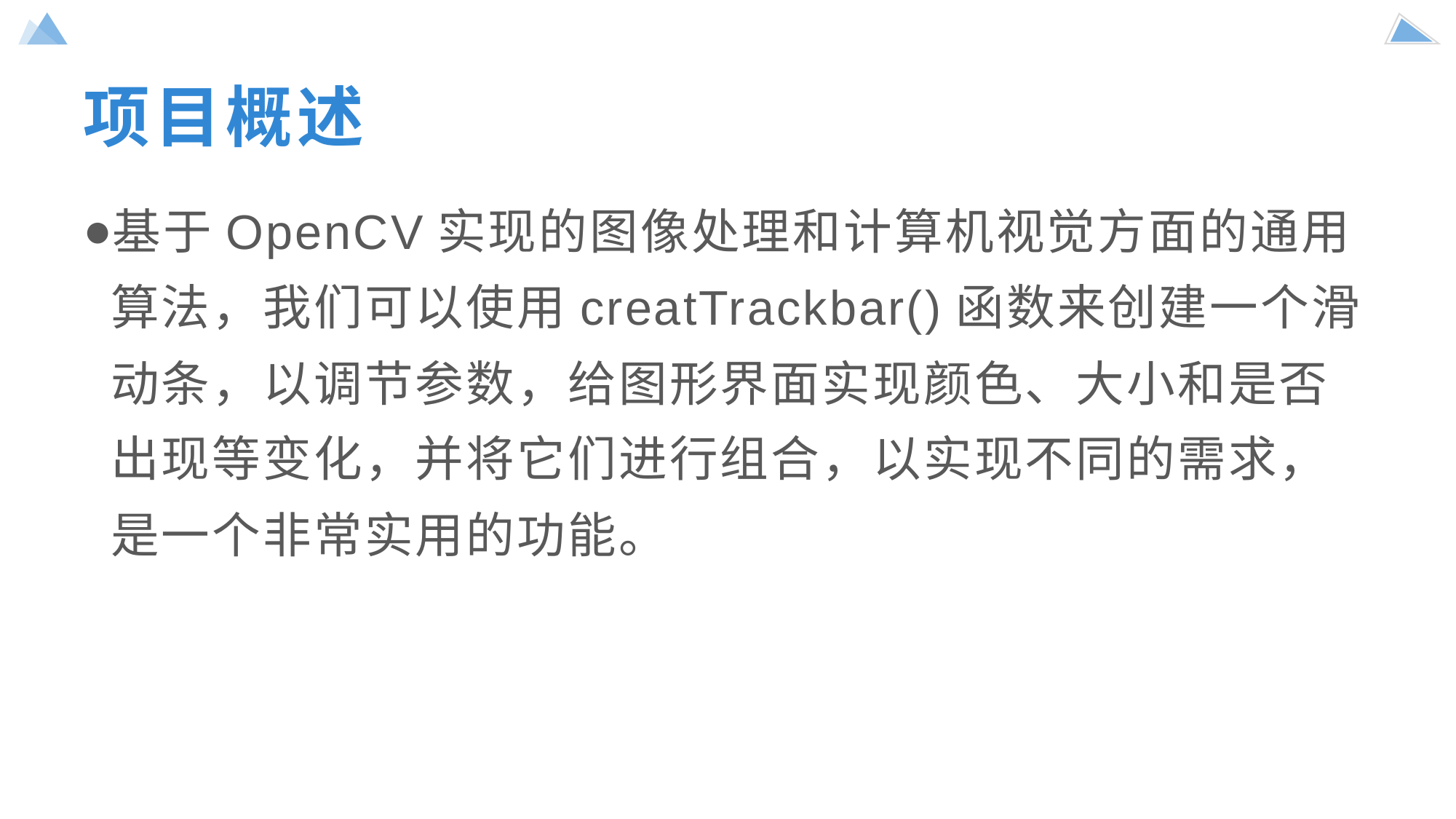

项目概述
基于OpenCV实现的图像处理和计算机视觉方面的通用算法，我们可以使用creatTrackbar()函数来创建一个滑动条，以调节参数，给图形界面实现颜色、大小和是否出现等变化，并将它们进行组合，以实现不同的需求，是一个非常实用的功能。